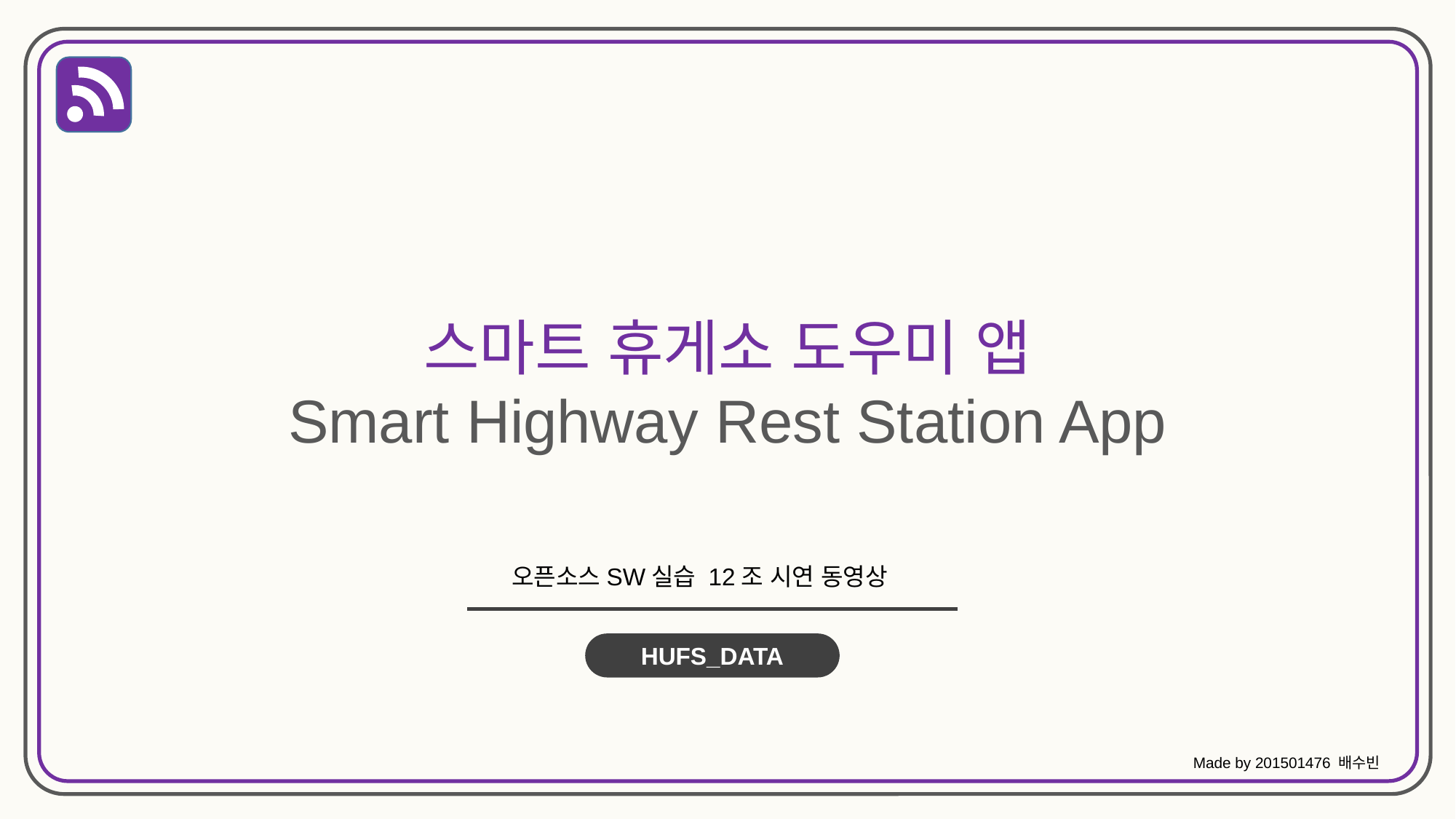

스마트 휴게소 도우미 앱
Smart Highway Rest Station App
오픈소스SW실습 12조 시연 동영상
HUFS_DATA
Made by 201501476 배수빈